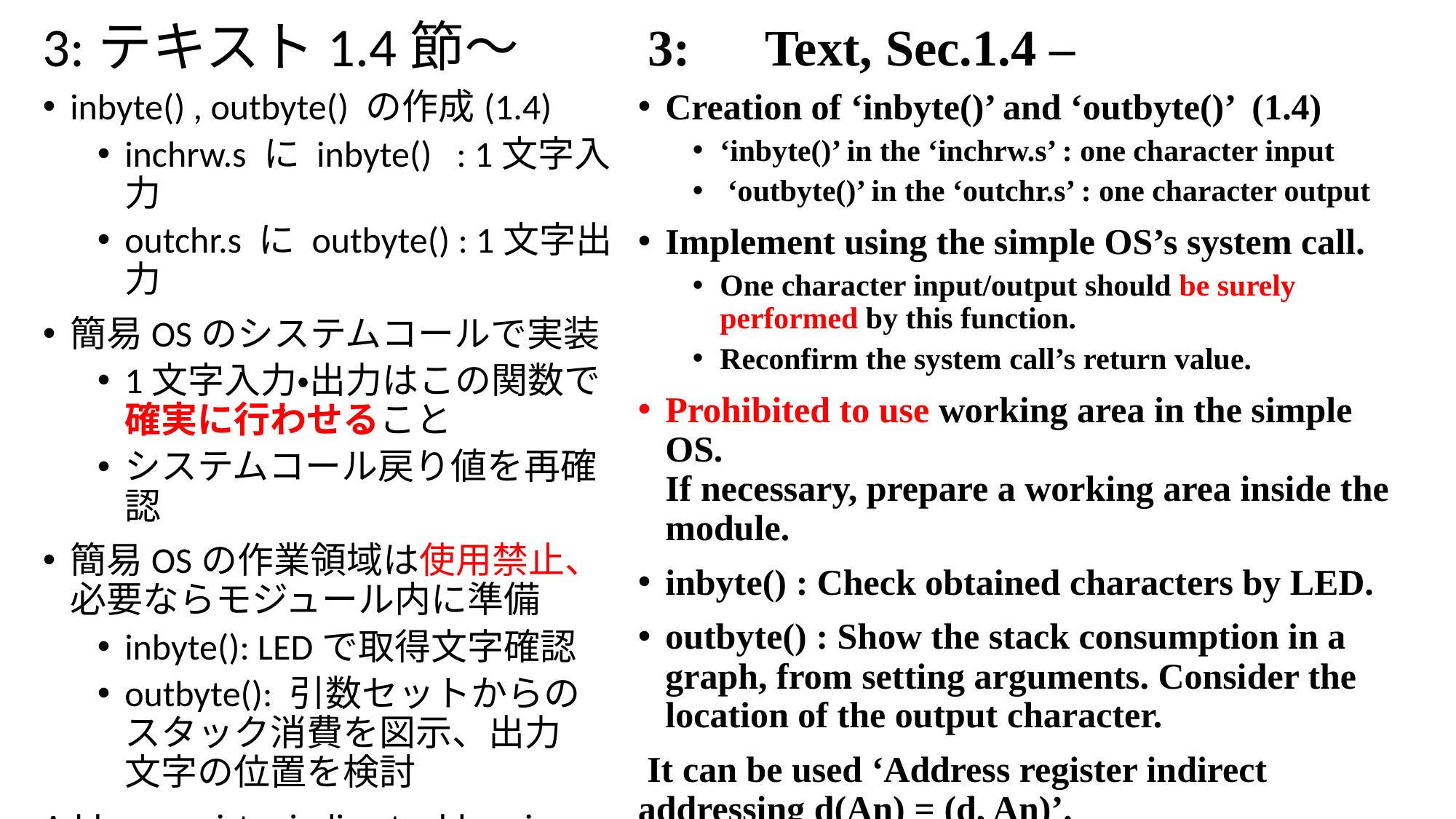

3:テキスト1.4節～
# 3:　Text, Sec.1.4 –
Creation of ‘inbyte()’ and ‘outbyte()’  (1.4)
‘inbyte()’ in the ‘inchrw.s’ : one character input
 ‘outbyte()’ in the ‘outchr.s’ : one character output
Implement using the simple OS’s system call.
One character input/output should be surely performed by this function.
Reconfirm the system call’s return value.
Prohibited to use working area in the simple OS.
If necessary, prepare a working area inside the module.
inbyte() : Check obtained characters by LED.
outbyte() : Show the stack consumption in a graph, from setting arguments. Consider the location of the output character.
 It can be used ‘Address register indirect addressing d(An) = (d, An)’.

inbyte() , outbyte() の作成(1.4)
inchrw.s に inbyte()   : 1文字入力
outchr.s に outbyte() : 1文字出力
簡易OSのシステムコールで実装
1文字入力・出力はこの関数で
確実に行わせること
システムコール戻り値を再確認
簡易OSの作業領域は使用禁止、
必要ならモジュール内に準備
inbyte(): LEDで取得文字確認
outbyte(): 引数セットからの
スタック消費を図示、出力
文字の位置を検討
Address register indirect addressing d(An)=(d,An) が使える